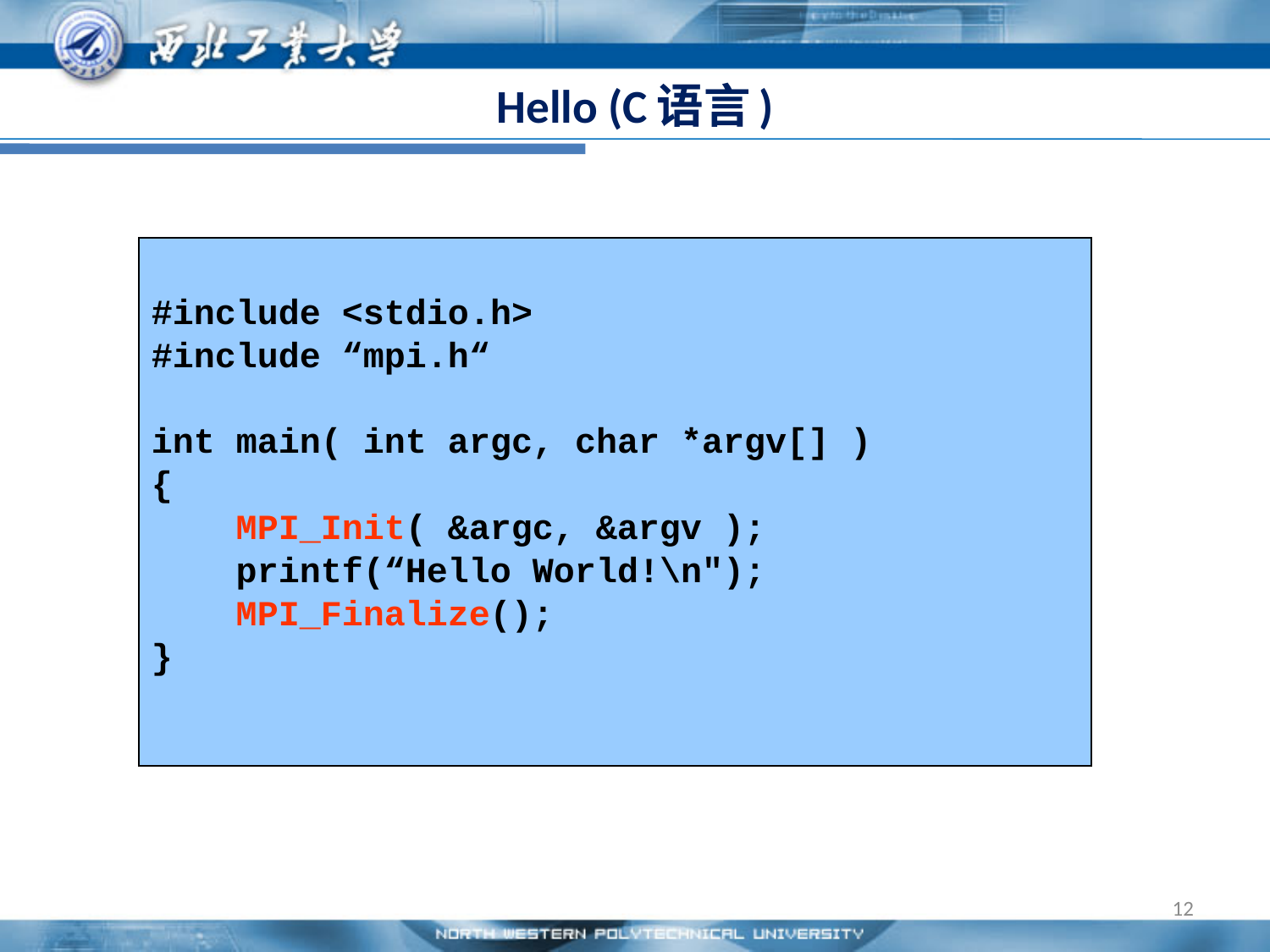

# Hello (C语言)

#include <stdio.h>
#include “mpi.h“

int main( int argc, char *argv[] )
{
    MPI_Init( &argc, &argv );
    printf(“Hello World!\n");
    MPI_Finalize();
}

12